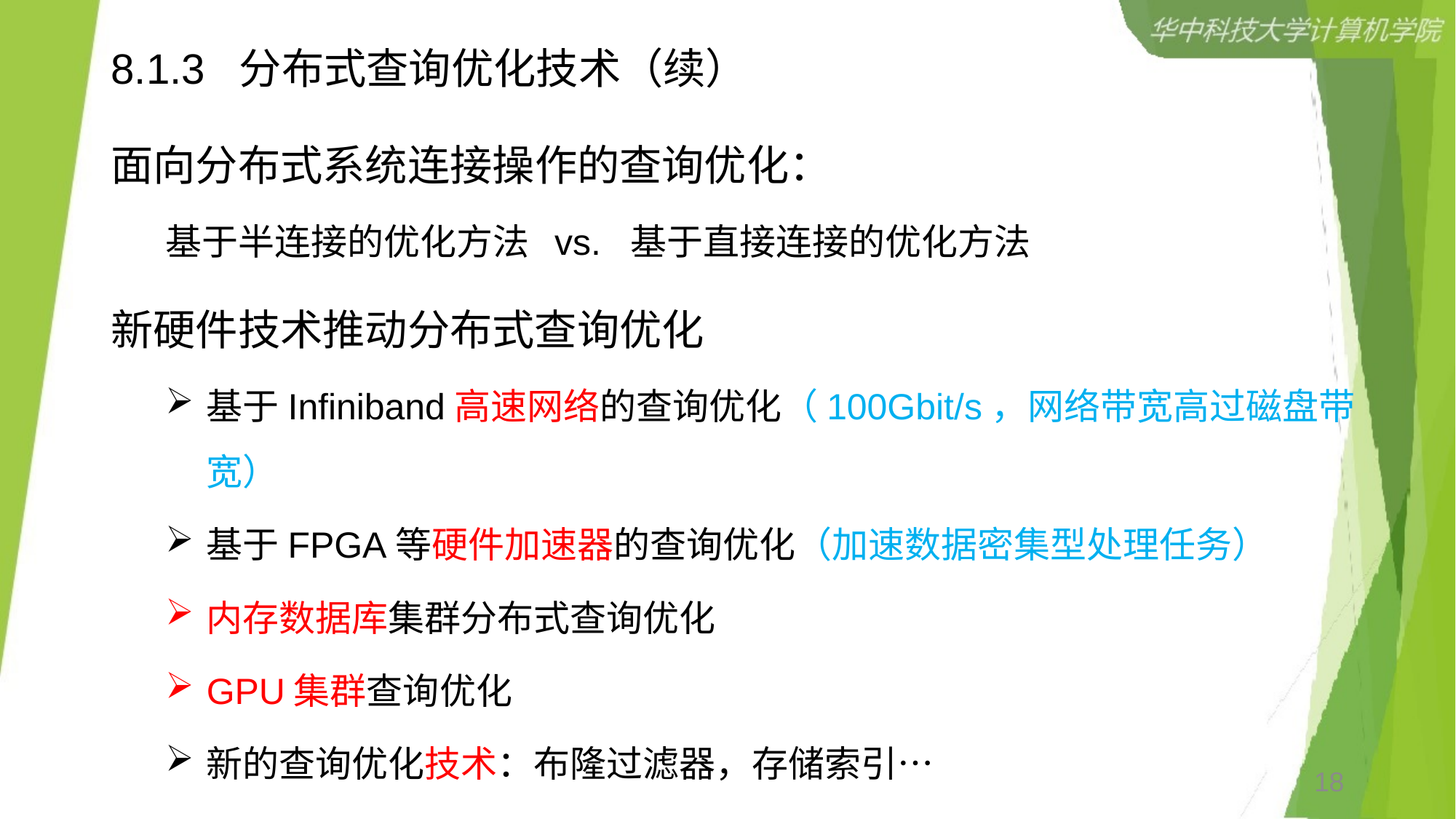

# 8.1.3  分布式查询优化技术（续）
面向分布式系统连接操作的查询优化：
基于半连接的优化方法  vs.  基于直接连接的优化方法
新硬件技术推动分布式查询优化
基于Infiniband高速网络的查询优化（100Gbit/s，网络带宽高过磁盘带宽）
基于FPGA等硬件加速器的查询优化（加速数据密集型处理任务）
内存数据库集群分布式查询优化
GPU集群查询优化
新的查询优化技术：布隆过滤器，存储索引…
18